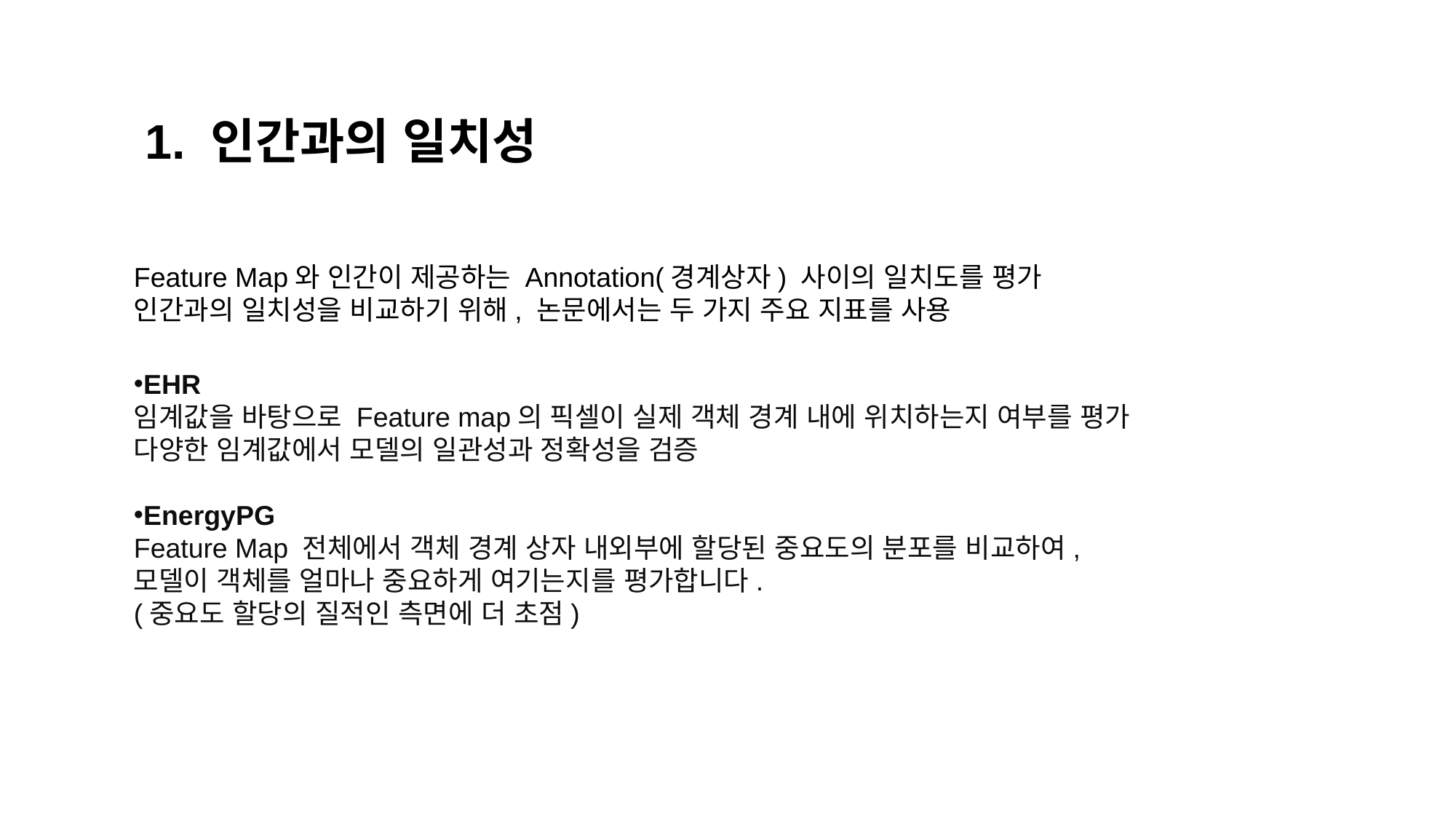

1. 인간과의 일치성
Feature Map와 인간이 제공하는 Annotation(경계상자) 사이의 일치도를 평가
인간과의 일치성을 비교하기 위해, 논문에서는 두 가지 주요 지표를 사용
EHR
임계값을 바탕으로 Feature map의 픽셀이 실제 객체 경계 내에 위치하는지 여부를 평가
다양한 임계값에서 모델의 일관성과 정확성을 검증

EnergyPG
Feature Map 전체에서 객체 경계 상자 내외부에 할당된 중요도의 분포를 비교하여,
모델이 객체를 얼마나 중요하게 여기는지를 평가합니다.
(중요도 할당의 질적인 측면에 더 초점)